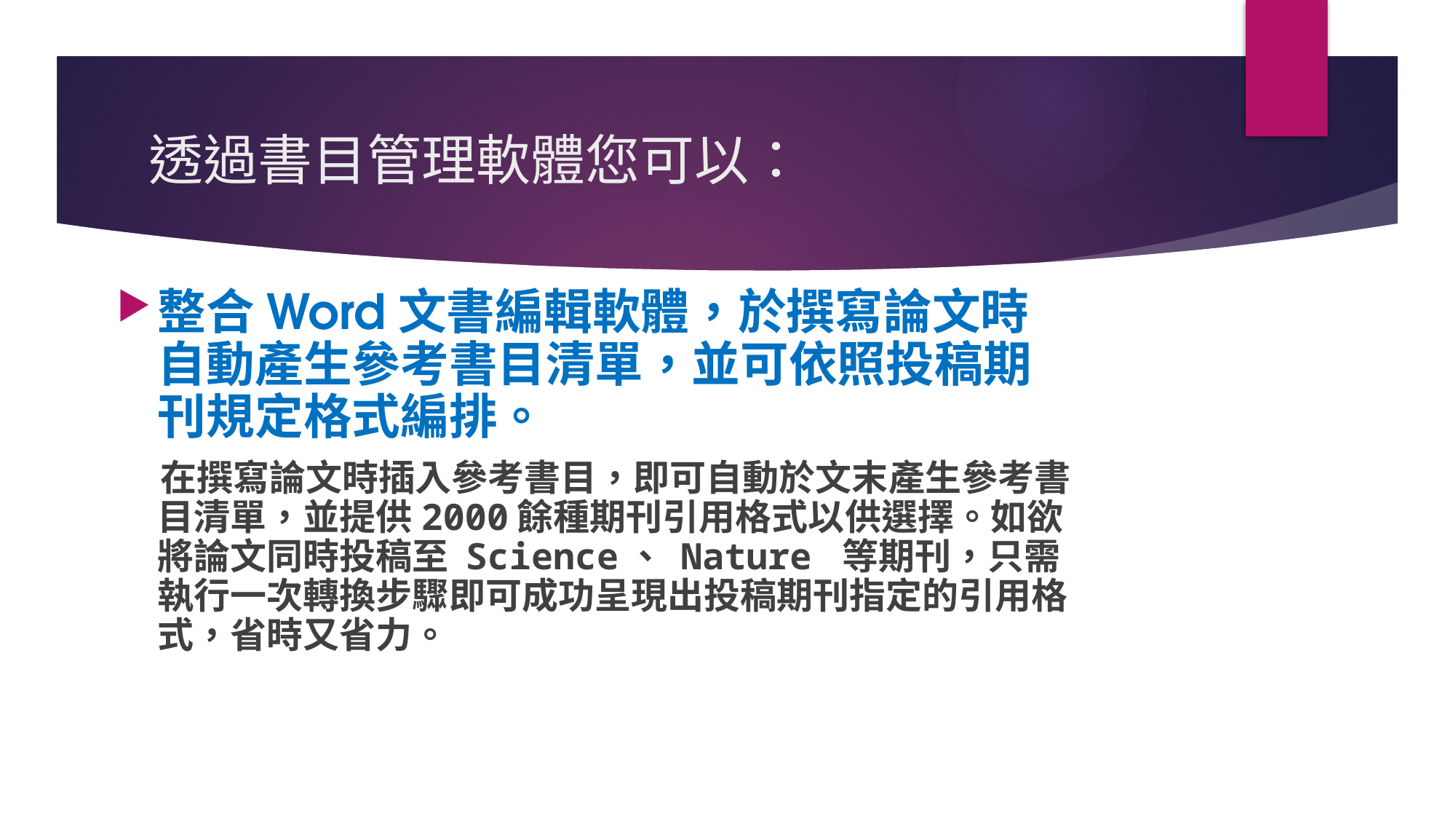

# 透過書目管理軟體您可以：
整合Word文書編輯軟體，於撰寫論文時自動產生參考書目清單，並可依照投稿期刊規定格式編排。
　  在撰寫論文時插入參考書目，即可自動於文末產生參考書目清單，並提供2000餘種期刊引用格式以供選擇。如欲將論文同時投稿至 Science、 Nature 等期刊，只需執行一次轉換步驟即可成功呈現出投稿期刊指定的引用格式，省時又省力。